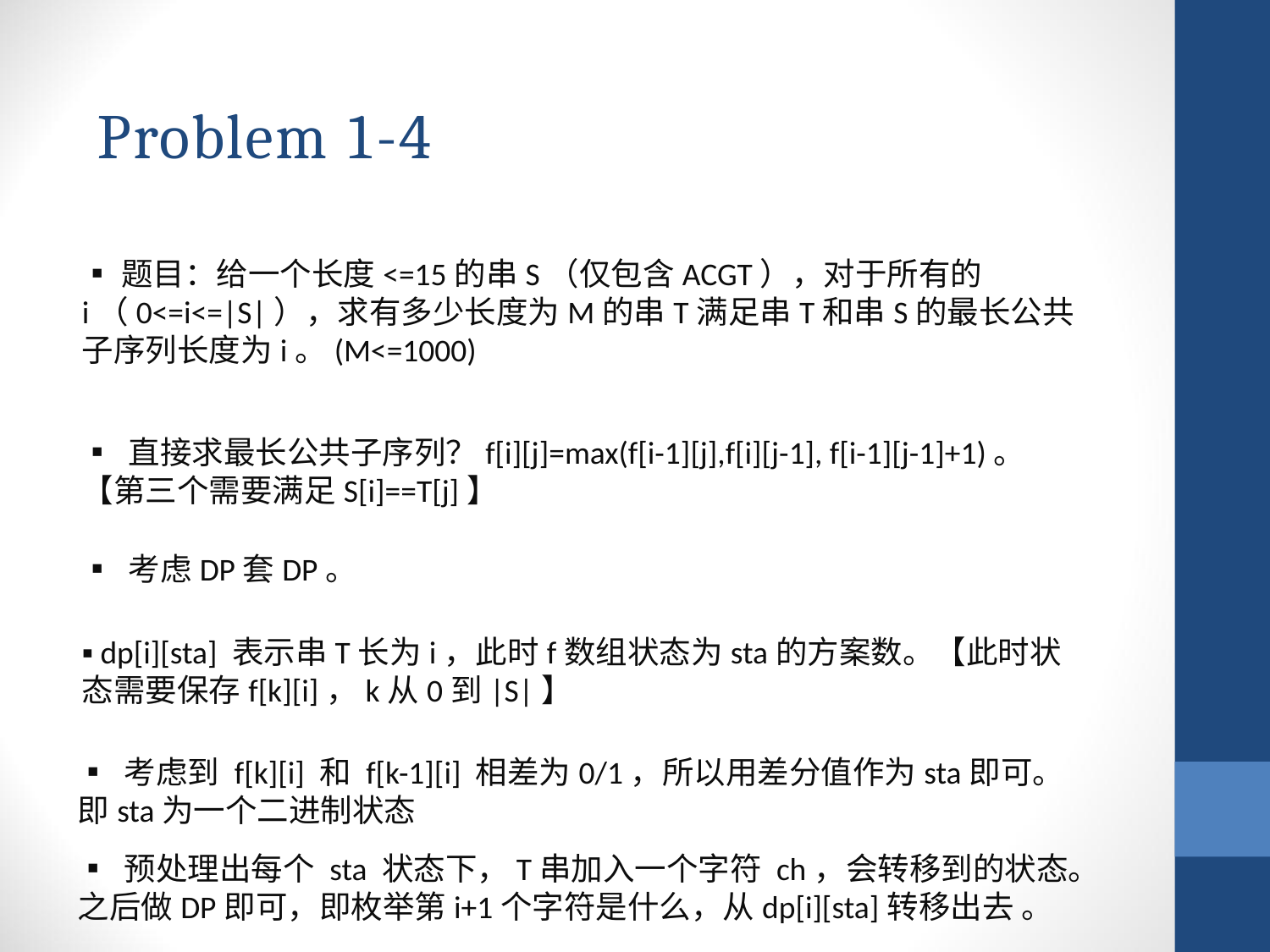

Problem 1-4
▪题目：给一个长度<=15的串S（仅包含ACGT），对于所有的i（0<=i<=|S|），求有多少长度为M的串T满足串T和串S的最长公共子序列长度为i。(M<=1000)
▪ 直接求最长公共子序列？f[i][j]=max(f[i-1][j],f[i][j-1], f[i-1][j-1]+1)。【第三个需要满足S[i]==T[j]】
▪ 考虑DP套DP。
▪ dp[i][sta] 表示串T长为i，此时f数组状态为sta的方案数。【此时状态需要保存f[k][i]，k从0到|S|】
▪ 考虑到 f[k][i] 和 f[k-1][i] 相差为0/1，所以用差分值作为sta即可。即sta为一个二进制状态
▪ 预处理出每个 sta 状态下，T串加入一个字符 ch，会转移到的状态。之后做DP即可，即枚举第i+1个字符是什么，从dp[i][sta]转移出去 。